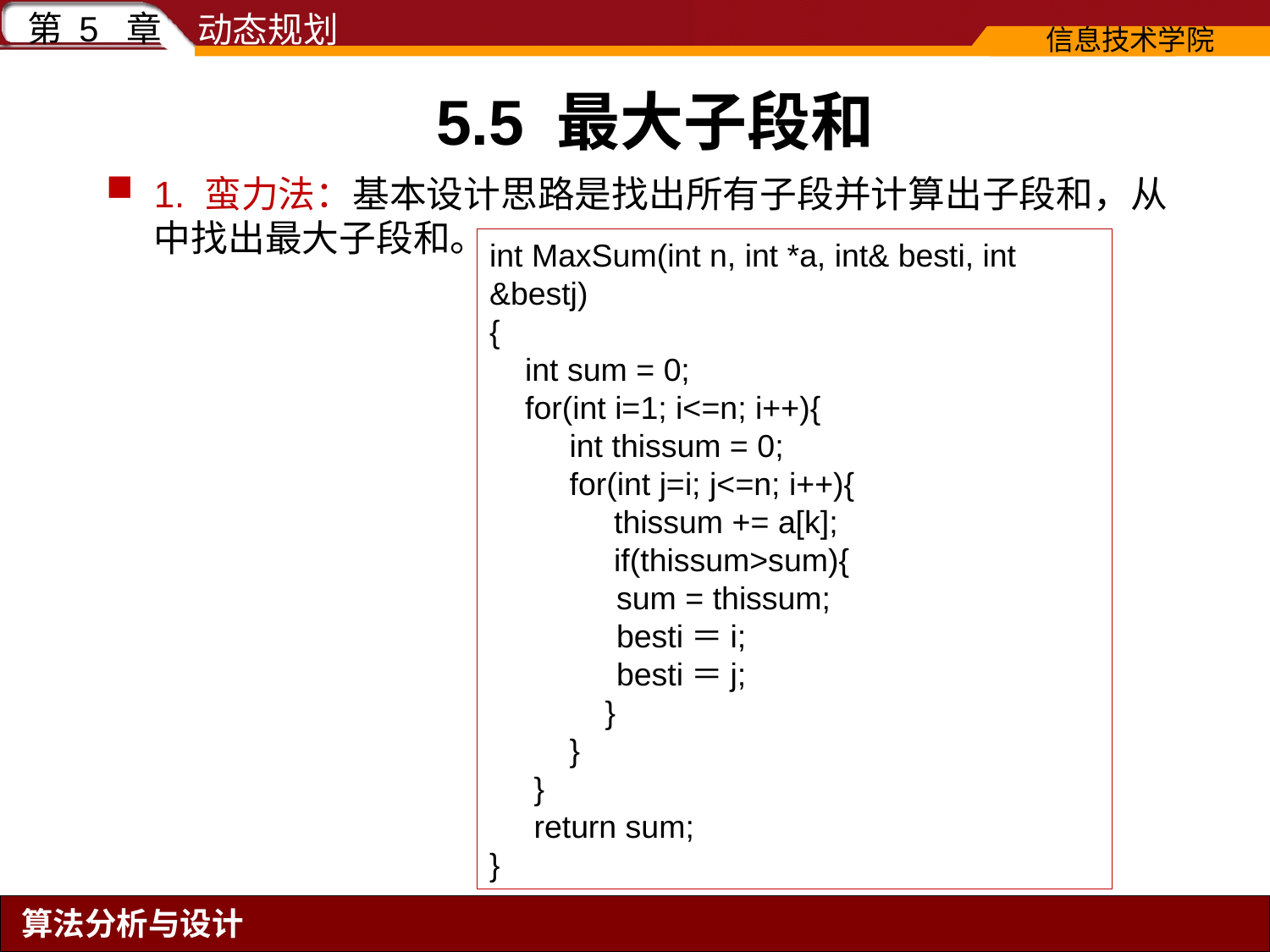

5.5 最大子段和
1. 蛮力法：基本设计思路是找出所有子段并计算出子段和，从中找出最大子段和。
int MaxSum(int n, int *a, int& besti, int &bestj)
{
    int sum = 0;
    for(int i=1; i<=n; i++){
         int thissum = 0;
         for(int j=i; j<=n; i++){
              thissum += a[k];
              if(thissum>sum){
         	sum = thissum;
     	besti＝i;
       	besti＝j;
             }
         }
     }
     return sum;
}